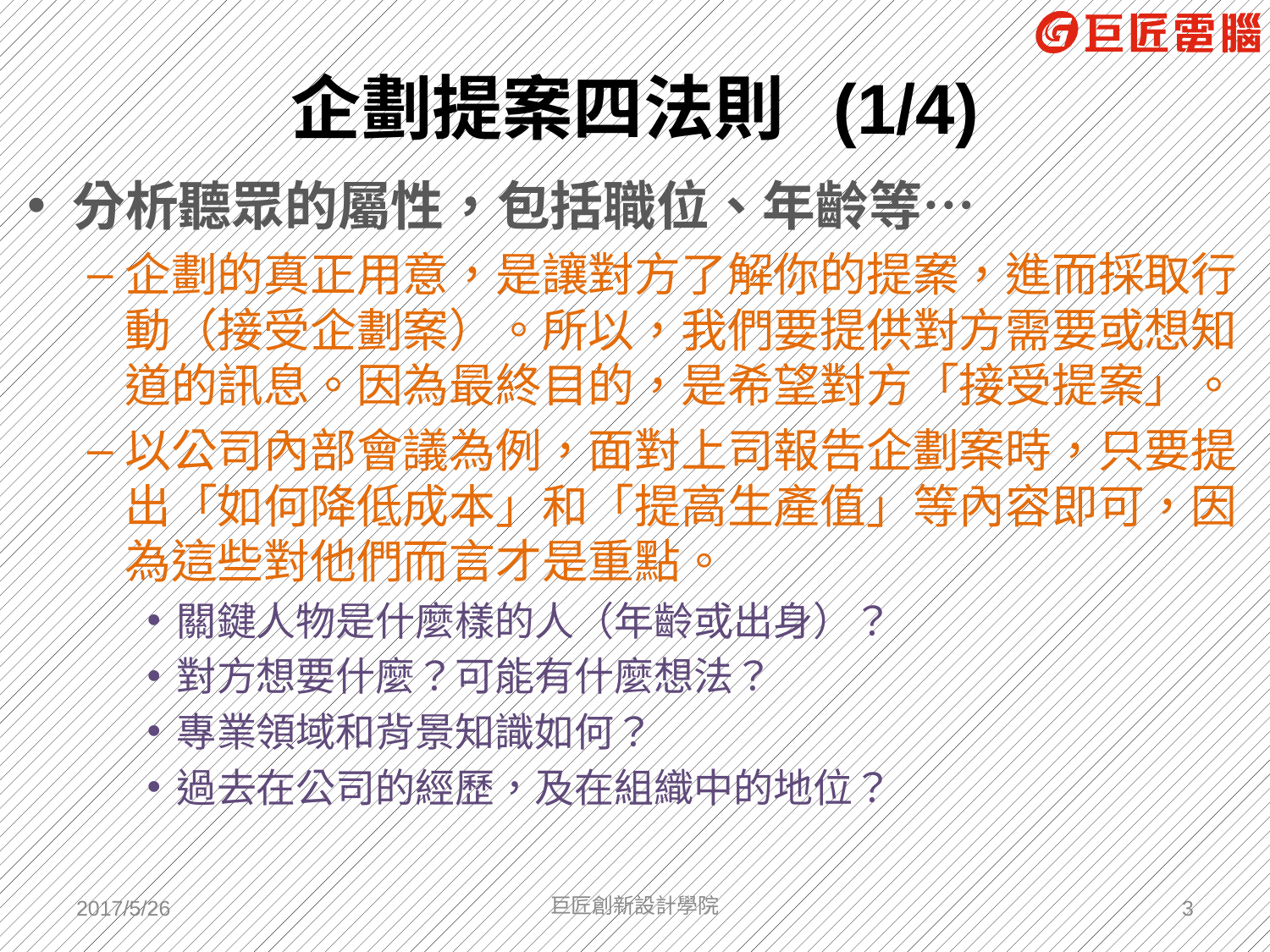

# 企劃提案四法則  (1/4)
分析聽眾的屬性，包括職位、年齡等…
企劃的真正用意，是讓對方了解你的提案，進而採取行動（接受企劃案）。所以，我們要提供對方需要或想知道的訊息。因為最終目的，是希望對方「接受提案」。
以公司內部會議為例，面對上司報告企劃案時，只要提出「如何降低成本」和「提高生產值」等內容即可，因為這些對他們而言才是重點。
關鍵人物是什麼樣的人（年齡或出身）？
對方想要什麼？可能有什麼想法？
專業領域和背景知識如何？
過去在公司的經歷，及在組織中的地位？
2017/5/26
巨匠創新設計學院
3